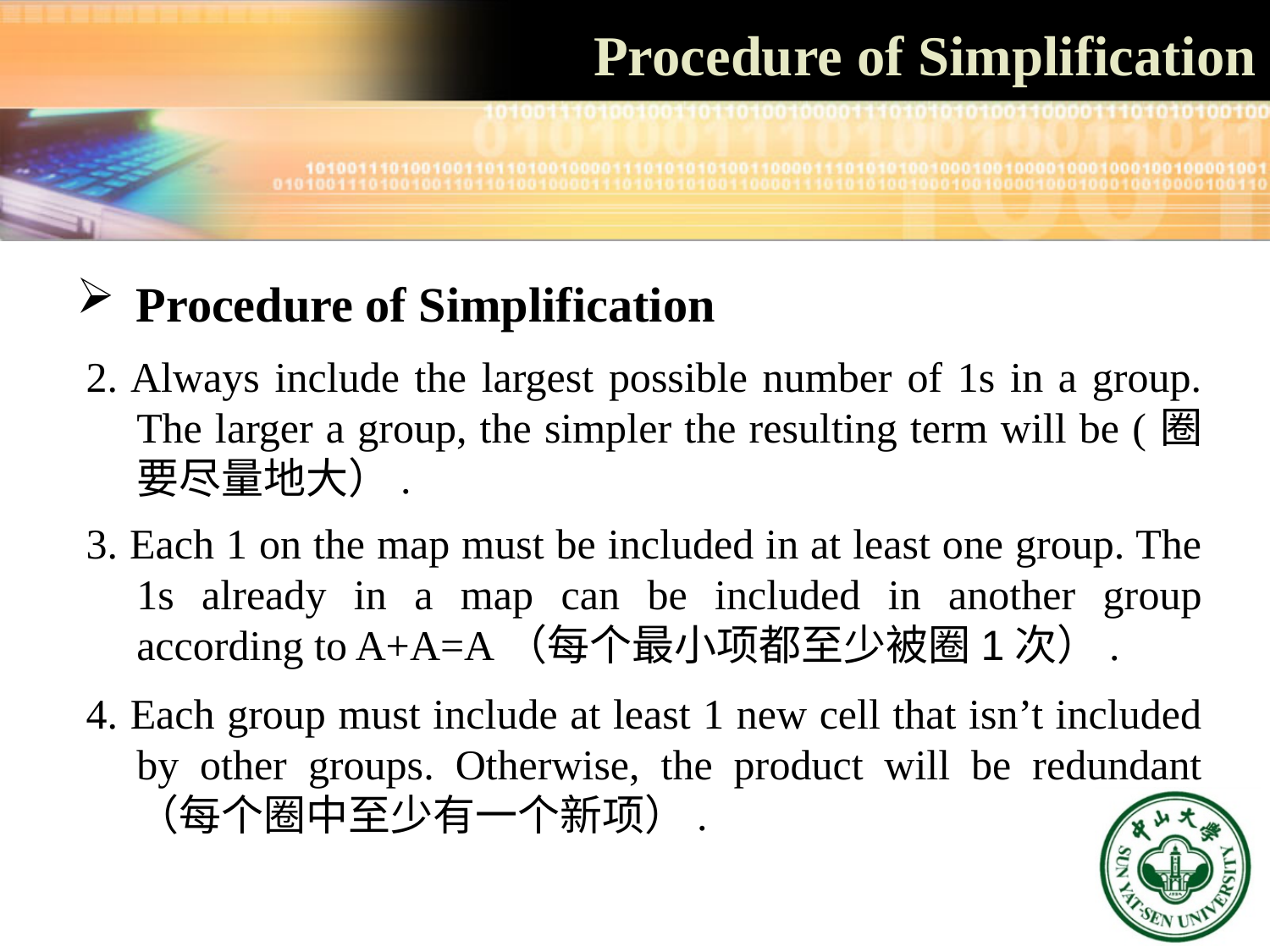

# Procedure of Simplification
 Procedure of Simplification
2. Always include the largest possible number of 1s in a group. The larger a group, the simpler the resulting term will be (圈要尽量地大）.
3. Each 1 on the map must be included in at least one group. The 1s already in a map can be included in another group according to A+A=A（每个最小项都至少被圈1次）.
4. Each group must include at least 1 new cell that isn’t included by other groups. Otherwise, the product will be redundant （每个圈中至少有一个新项）.